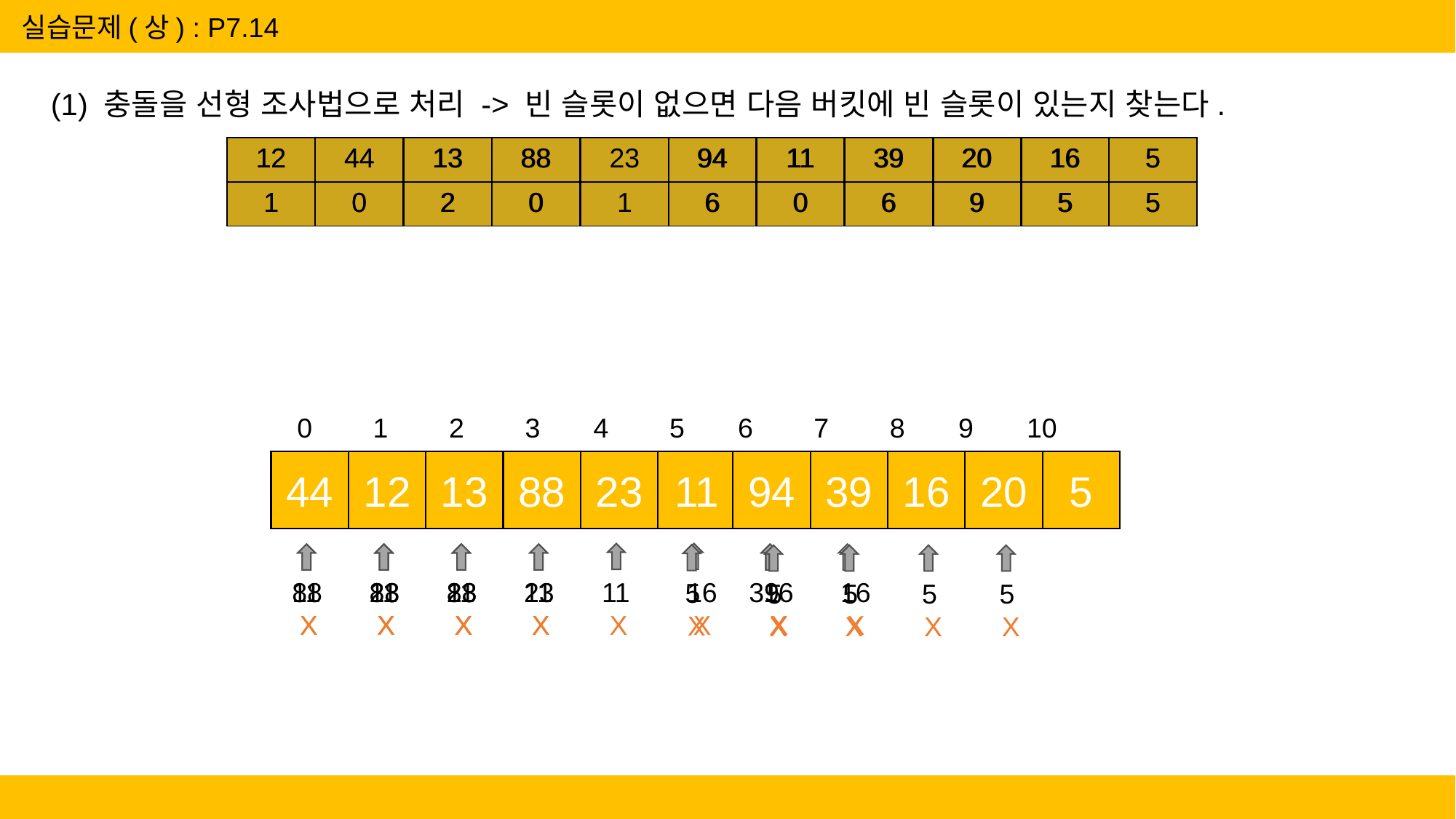

실습문제(상) : P7.14
(1) 충돌을 선형 조사법으로 처리 -> 빈 슬롯이 없으면 다음 버킷에 빈 슬롯이 있는지 찾는다.
| 12 |
| --- |
| 1 |
| 12 | 44 | 13 | 88 | 23 | 94 | 11 | 39 | 20 | 16 | 5 |
| --- | --- | --- | --- | --- | --- | --- | --- | --- | --- | --- |
| 1 | 0 | 2 | 0 | 1 | 6 | 0 | 6 | 9 | 5 | 5 |
| 44 |
| --- |
| 0 |
| 13 |
| --- |
| 2 |
| 88 |
| --- |
| 0 |
| 23 |
| --- |
| 1 |
| 94 |
| --- |
| 6 |
| 11 |
| --- |
| 0 |
| 39 |
| --- |
| 6 |
| 20 |
| --- |
| 9 |
| 16 |
| --- |
| 5 |
| 5 |
| --- |
| 5 |
  0        1        2        3       4        5       6        7        8       9       10
44
12
13
88
23
11
94
39
16
20
5

11
 X

16 X

88
 X

11
 X

88
 X

23
 X

88
 X

23
 X

23
 X

11
 X

11
 X

11
 X

39     X

16 X

16 X

5  X

5  X

5  X

5  X

5  X